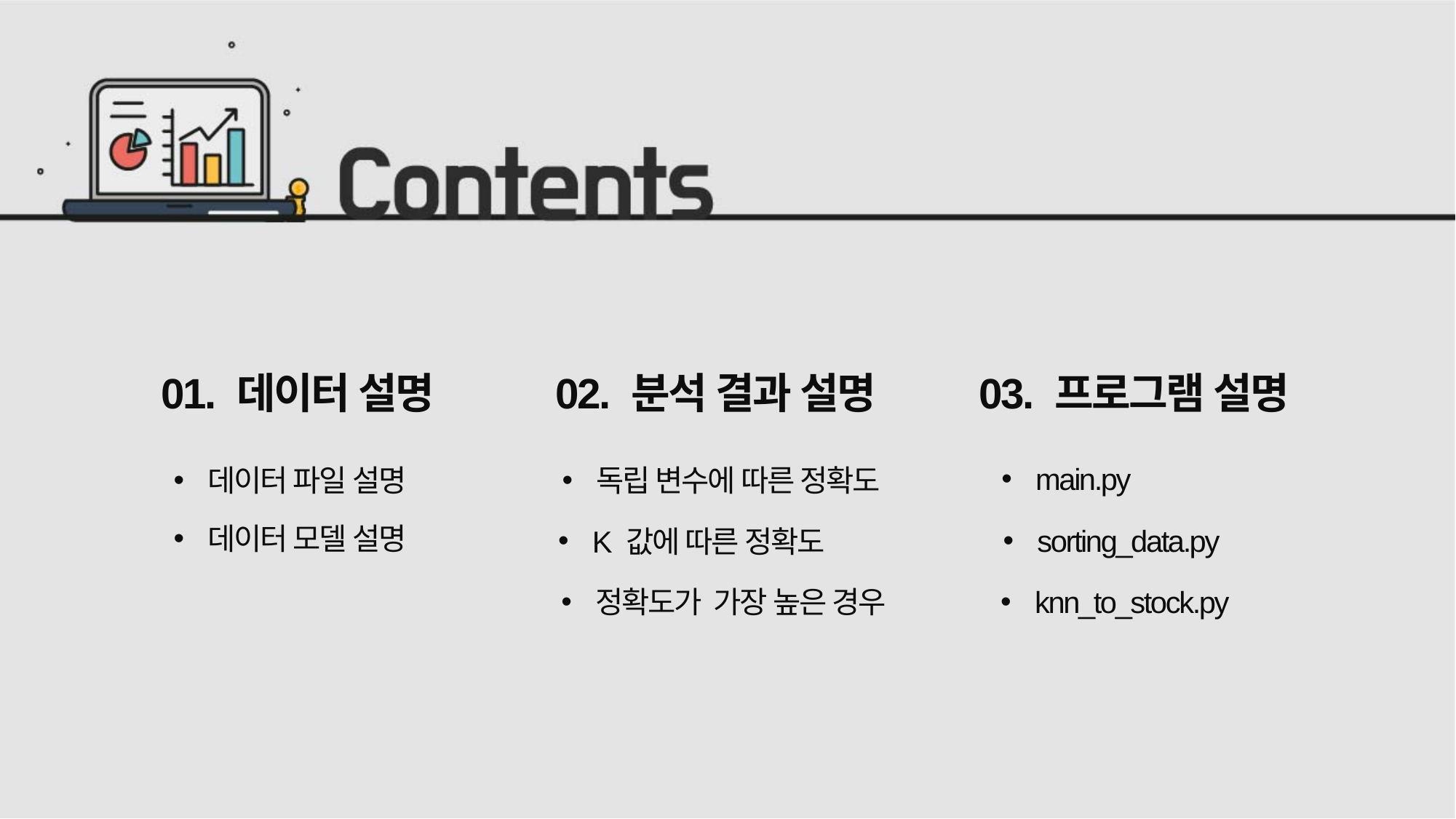

01. 데이터 설명
02. 분석 결과 설명
03. 프로그램 설명
main.py
데이터 파일 설명
독립 변수에 따른 정확도
데이터 모델 설명
sorting_data.py
K 값에 따른 정확도
knn_to_stock.py
정확도가  가장 높은 경우